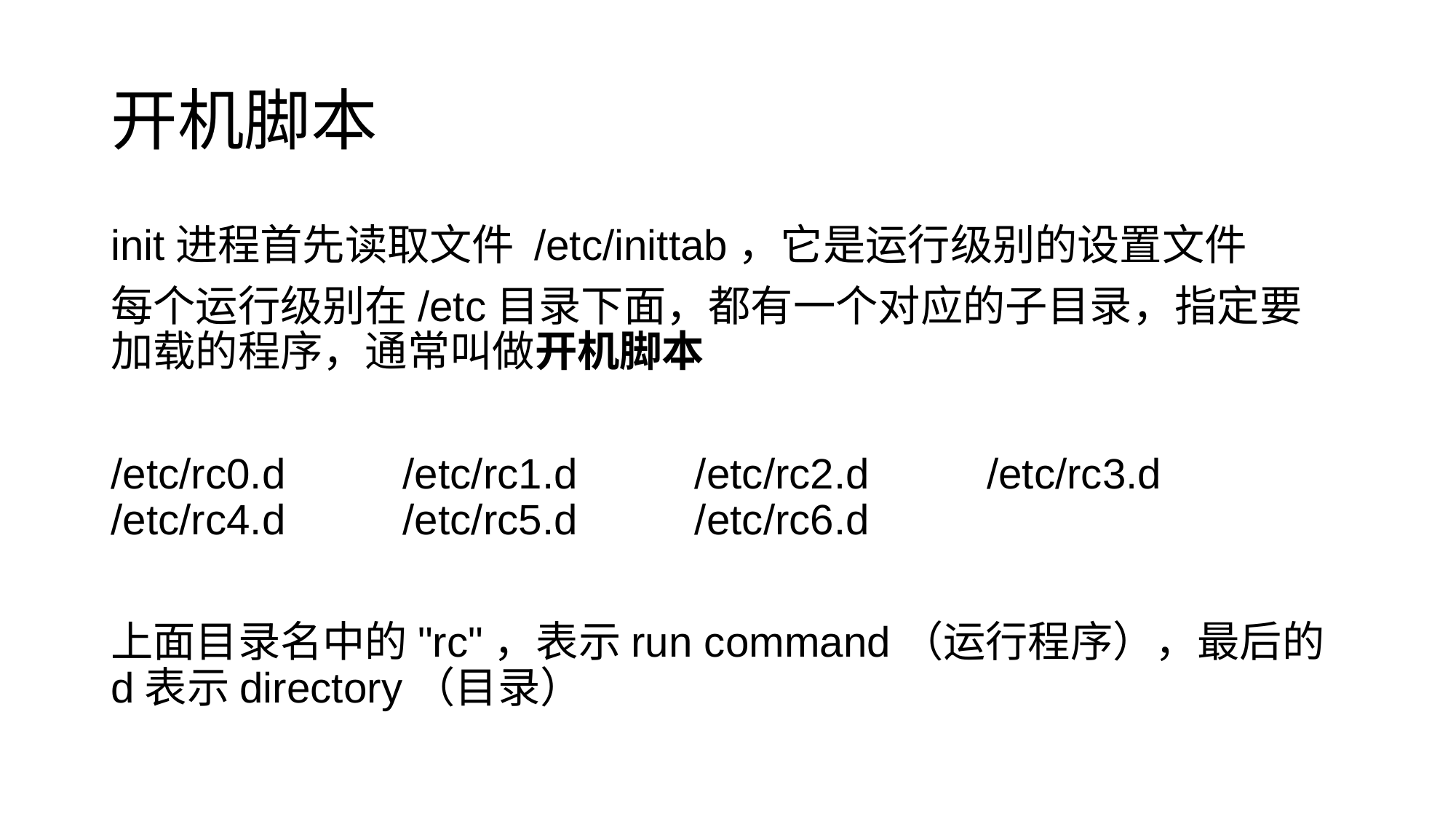

# 开机脚本
init进程首先读取文件 /etc/inittab，它是运行级别的设置文件
每个运行级别在/etc目录下面，都有一个对应的子目录，指定要加载的程序，通常叫做开机脚本

/etc/rc0.d 　　/etc/rc1.d 　　/etc/rc2.d 　　/etc/rc3.d 　　/etc/rc4.d 　　/etc/rc5.d 　　/etc/rc6.d

上面目录名中的"rc"，表示run command（运行程序），最后的d表示directory（目录）